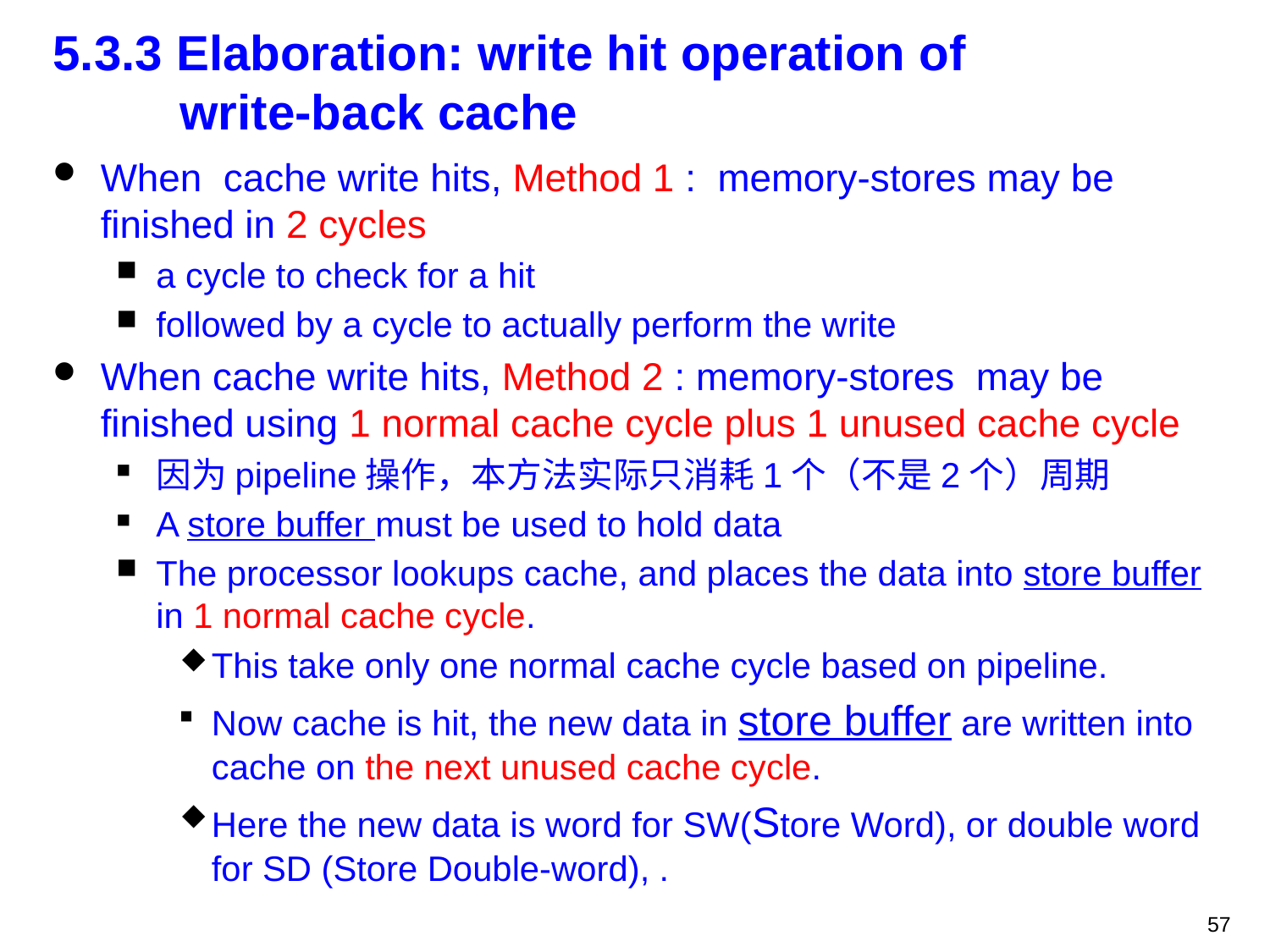

# 5.3.3 Elaboration: write hit operation of write-back cache
When  cache write hits, Method 1 :  memory-stores may be finished in 2 cycles
a cycle to check for a hit
followed by a cycle to actually perform the write
When cache write hits, Method 2 : memory-stores  may be finished using 1 normal cache cycle plus 1 unused cache cycle
因为pipeline操作，本方法实际只消耗1个（不是2个）周期
A store buffer must be used to hold data
The processor lookups cache, and places the data into store buffer in 1 normal cache cycle.
This take only one normal cache cycle based on pipeline.
Now cache is hit, the new data in store buffer are written into cache on the next unused cache cycle.
Here the new data is word for SW(Store Word), or double word for SD (Store Double-word), .
57